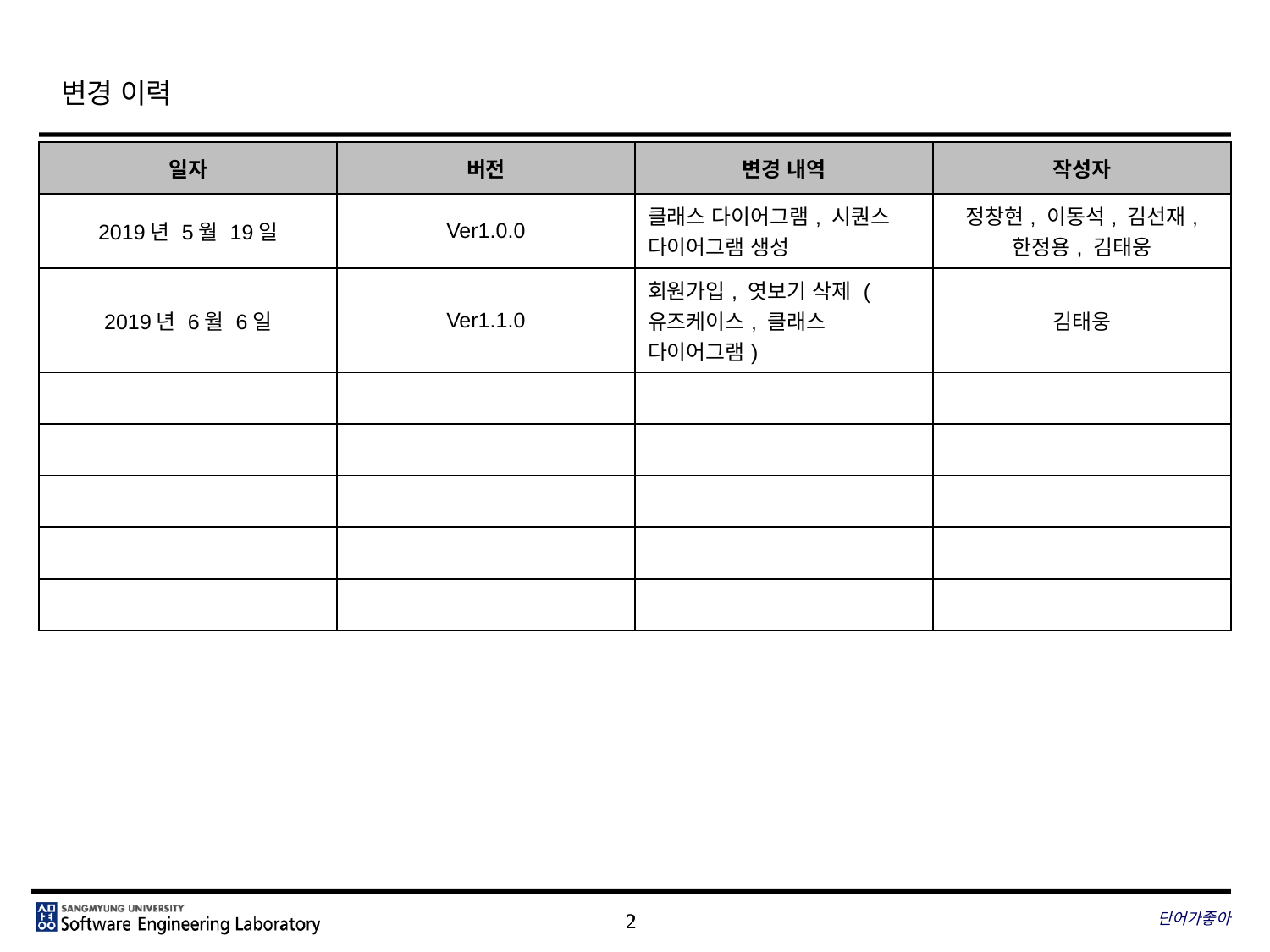

# 변경 이력
| 일자 | 버전 | 변경 내역 | 작성자 |
| --- | --- | --- | --- |
| 2019년 5월 19일 | Ver1.0.0 | 클래스 다이어그램, 시퀀스 다이어그램 생성 | 정창현, 이동석, 김선재, 한정용, 김태웅 |
| 2019년 6월 6일 | Ver1.1.0 | 회원가입, 엿보기 삭제 (유즈케이스, 클래스 다이어그램) | 김태웅 |
|  |  |  |  |
|  |  |  |  |
|  |  |  |  |
|  |  |  |  |
|  |  |  |  |
단어가좋아